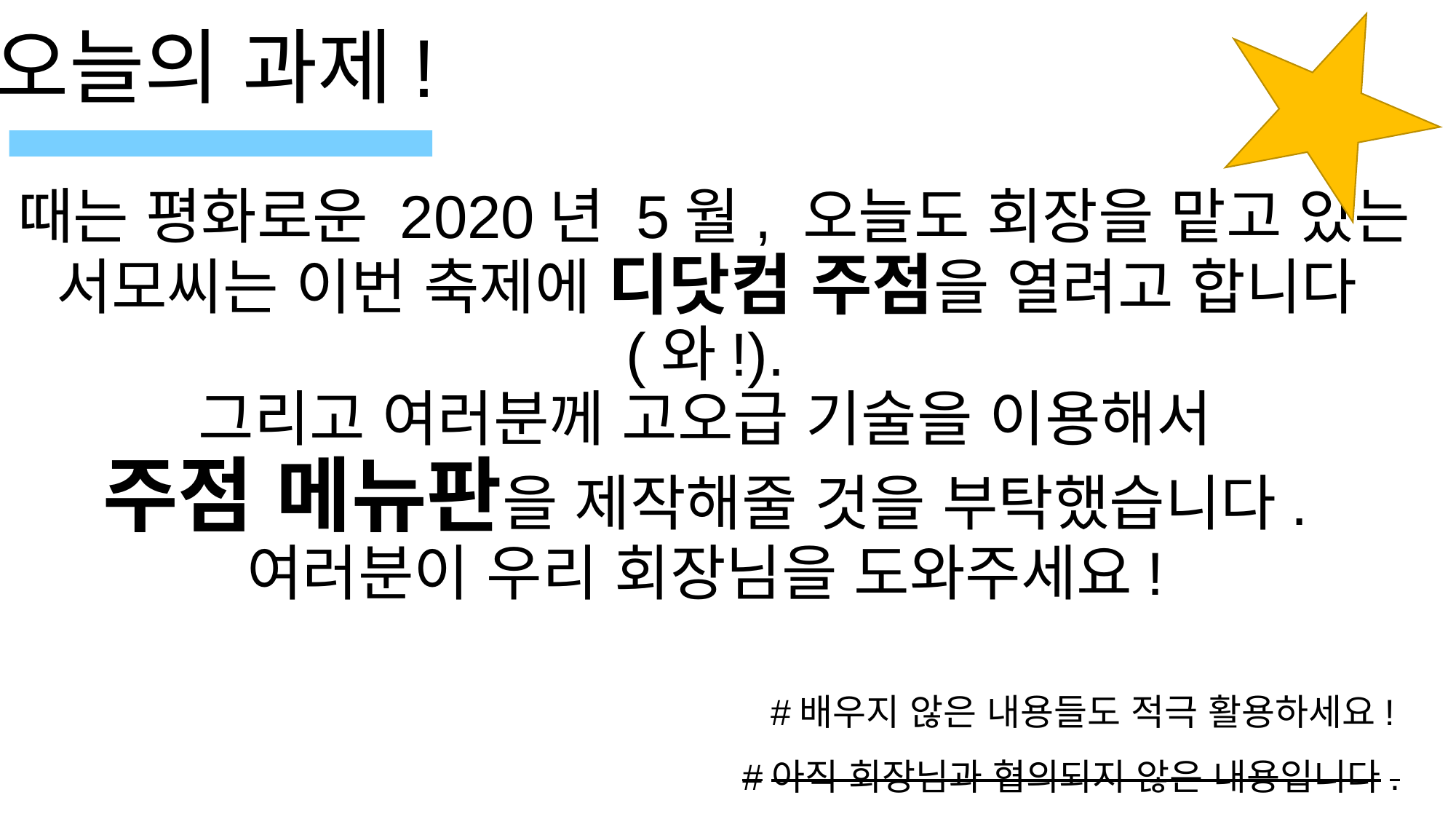

오늘의 과제!

때는 평화로운 2020년 5월, 오늘도 회장을 맡고 있는
서모씨는 이번 축제에 디닷컴 주점을 열려고 합니다(와!).
그리고 여러분께 고오급 기술을 이용해서
주점 메뉴판을 제작해줄 것을 부탁했습니다.
여러분이 우리 회장님을 도와주세요!
#배우지 않은 내용들도 적극 활용하세요!
#아직 회장님과 협의되지 않은 내용입니다.